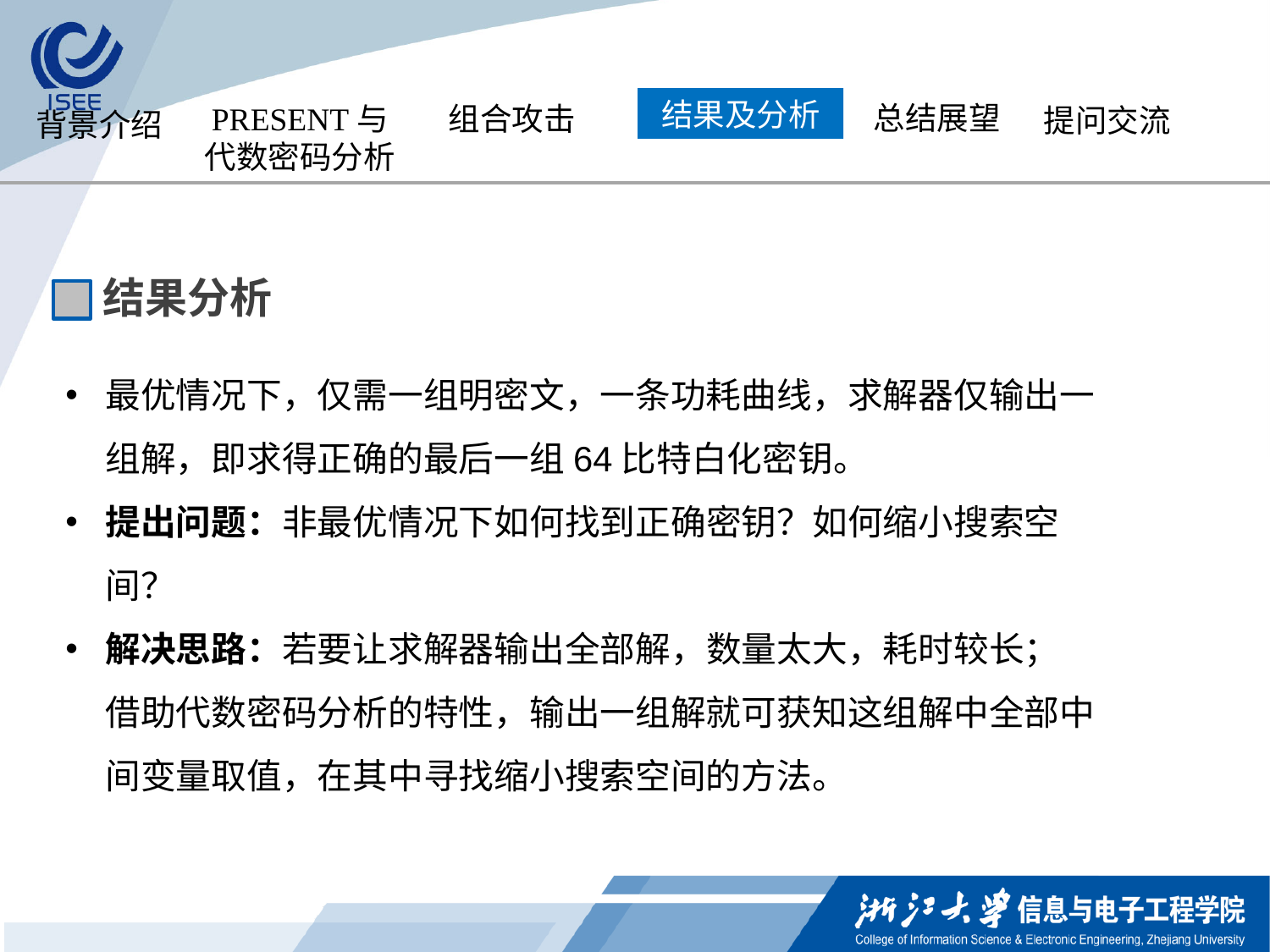

结果及分析
总结展望
PRESENT与
代数密码分析
组合攻击
提问交流
背景介绍
结果分析

最优情况下，仅需一组明密文，一条功耗曲线，求解器仅输出一组解，即求得正确的最后一组64比特白化密钥。
提出问题：非最优情况下如何找到正确密钥？如何缩小搜索空间？
解决思路：若要让求解器输出全部解，数量太大，耗时较长；
借助代数密码分析的特性，输出一组解就可获知这组解中全部中间变量取值，在其中寻找缩小搜索空间的方法。